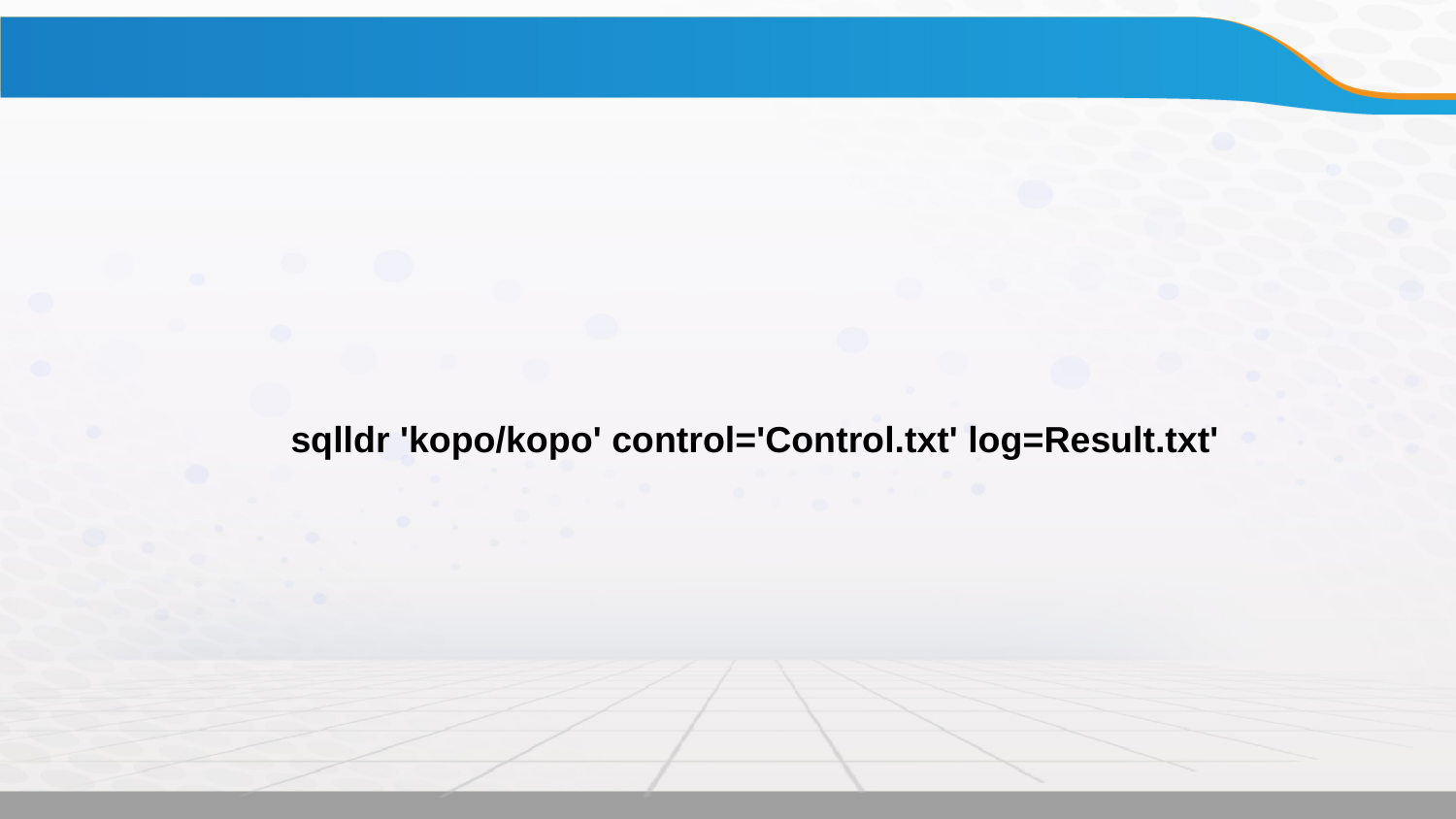

1. SQL 로더
sqlldr 'kopo/kopo' control='Control.txt' log=Result.txt'